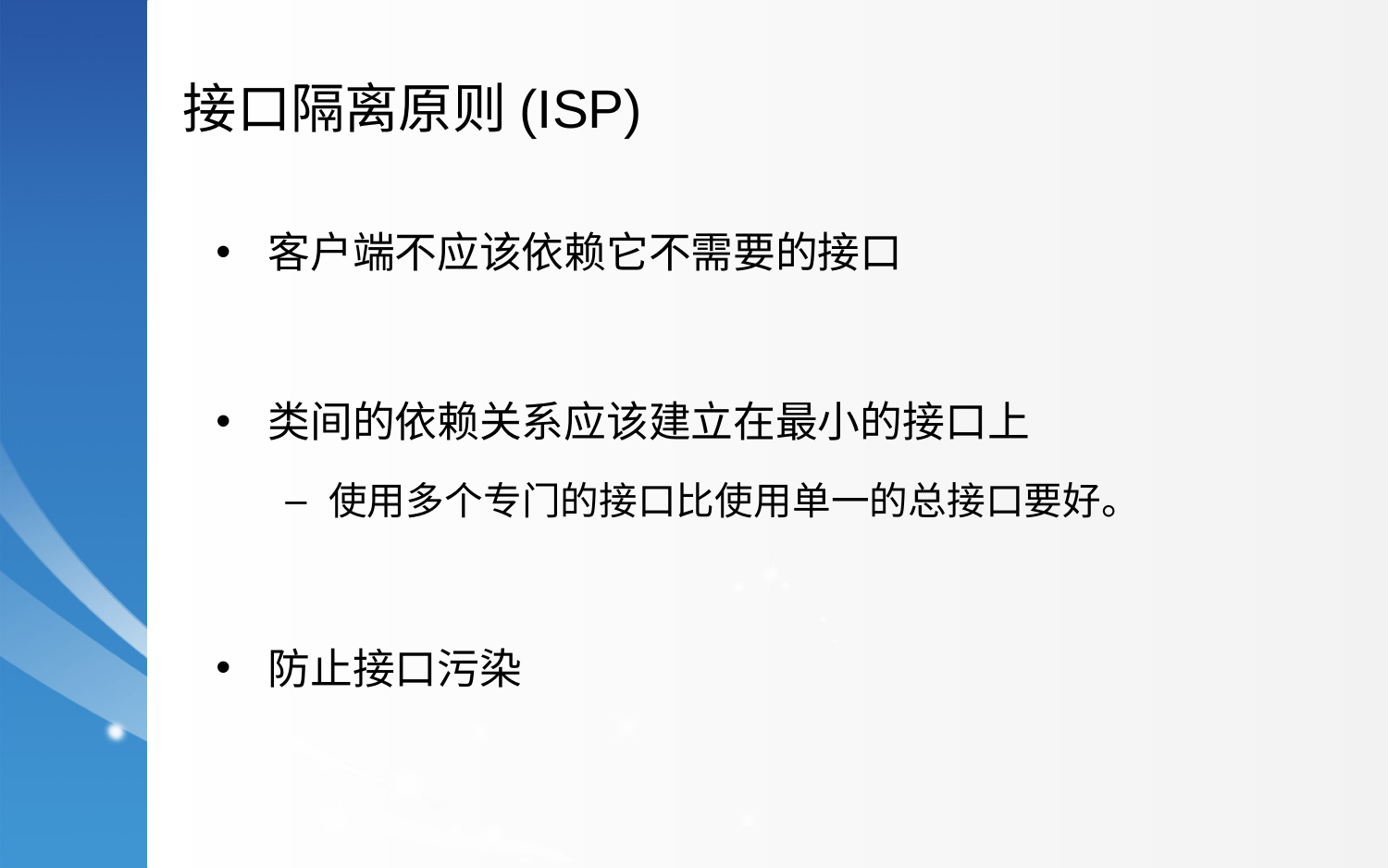

接口隔离原则(ISP)
客户端不应该依赖它不需要的接口

类间的依赖关系应该建立在最小的接口上
使用多个专门的接口比使用单一的总接口要好。

防止接口污染